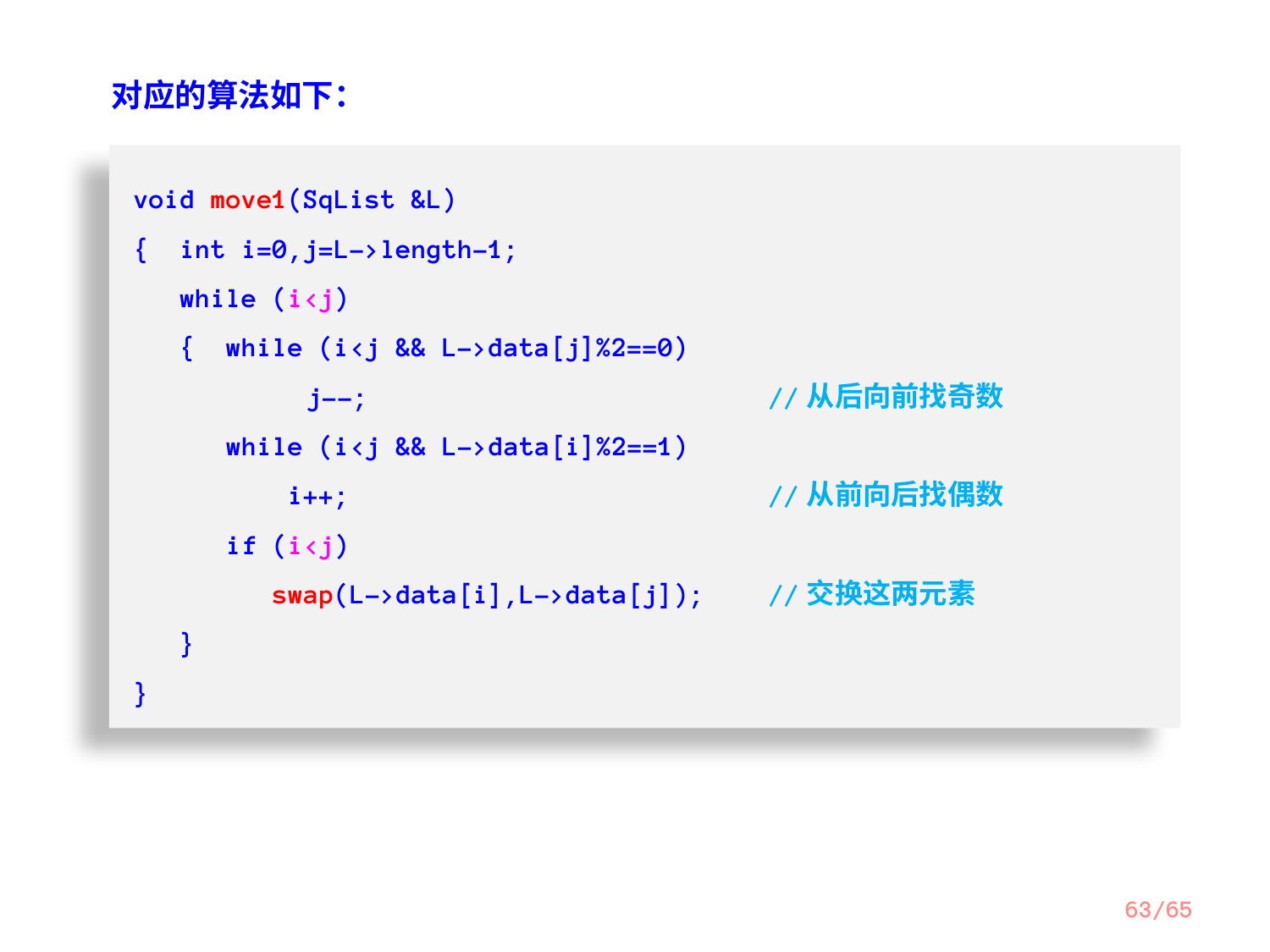

对应的算法如下：
void move1(SqList &L)
{  int i=0,j=L->length-1;
   while (i<j)
   {  while (i<j && L->data[j]%2==0)
	   j--;				//从后向前找奇数
      while (i<j && L->data[i]%2==1)
          i++;				//从前向后找偶数
      if (i<j)
         swap(L->data[i],L->data[j]);  	//交换这两元素
   }
}
63/65